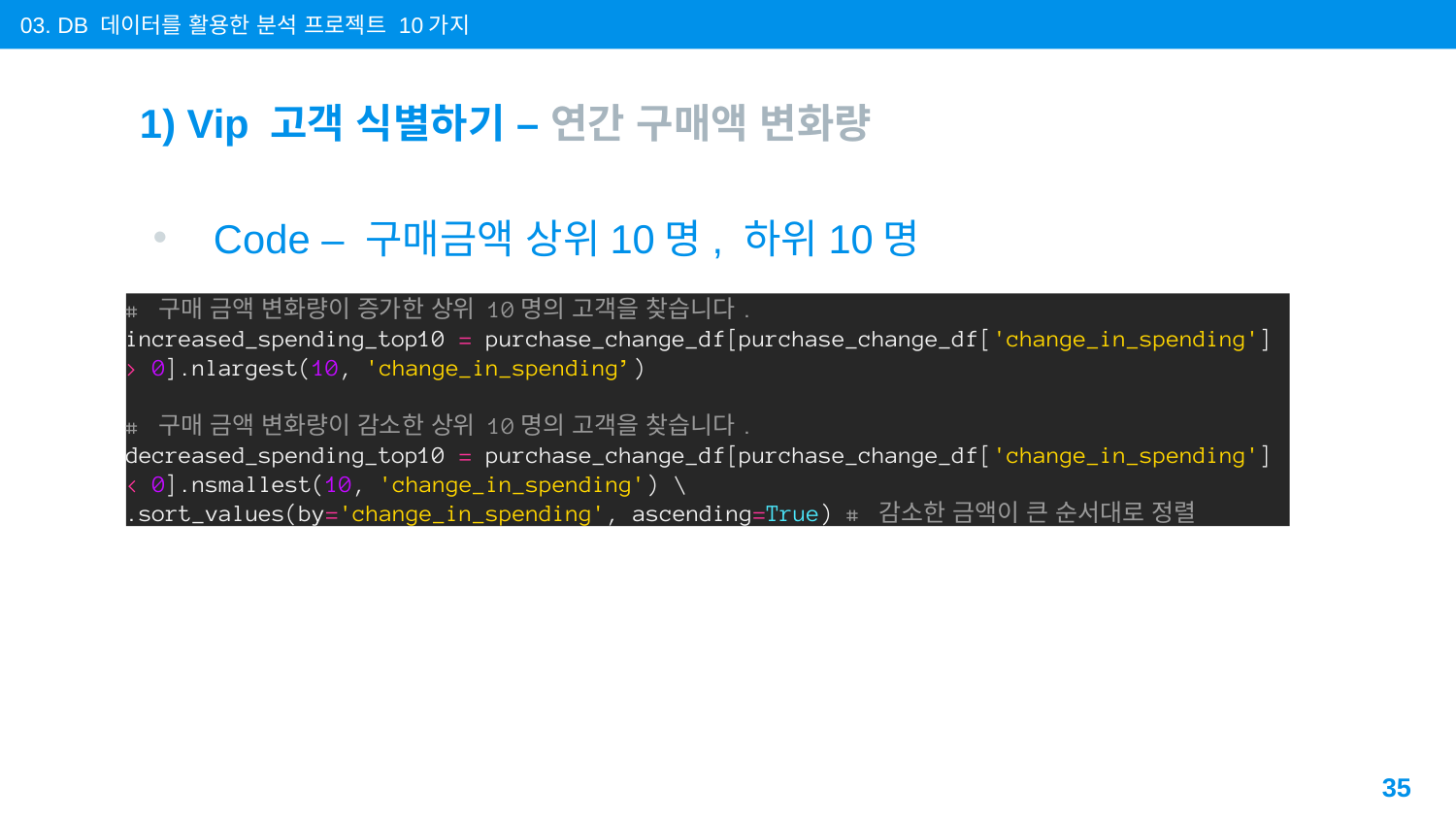

03. DB 데이터를 활용한 분석 프로젝트 10가지
# 1) Vip 고객 식별하기 – 연간 구매액 변화량
Code – 구매금액 상위10명, 하위10명

# 구매 금액 변화량이 증가한 상위 10명의 고객을 찾습니다.
increased_spending_top10 = purchase_change_df[purchase_change_df['change_in_spending'] > 0].nlargest(10, 'change_in_spending’)

# 구매 금액 변화량이 감소한 상위 10명의 고객을 찾습니다.
decreased_spending_top10 = purchase_change_df[purchase_change_df['change_in_spending'] < 0].nsmallest(10, 'change_in_spending') \
.sort_values(by='change_in_spending', ascending=True) # 감소한 금액이 큰 순서대로 정렬
35